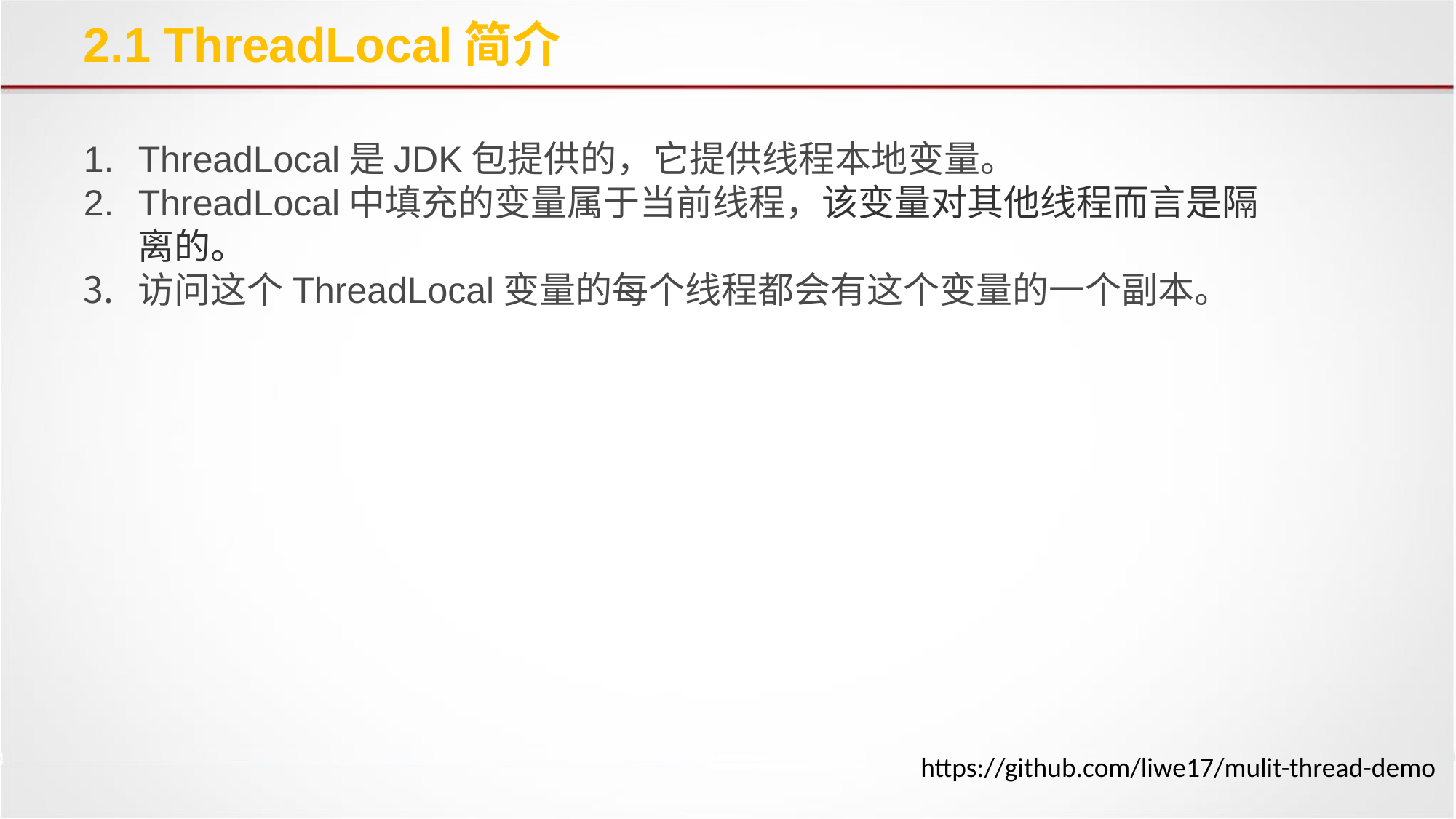

# 2.1 ThreadLocal简介

ThreadLocal是JDK包提供的，它提供线程本地变量。
ThreadLocal中填充的变量属于当前线程，该变量对其他线程而言是隔离的。
访问这个ThreadLocal变量的每个线程都会有这个变量的一个副本。